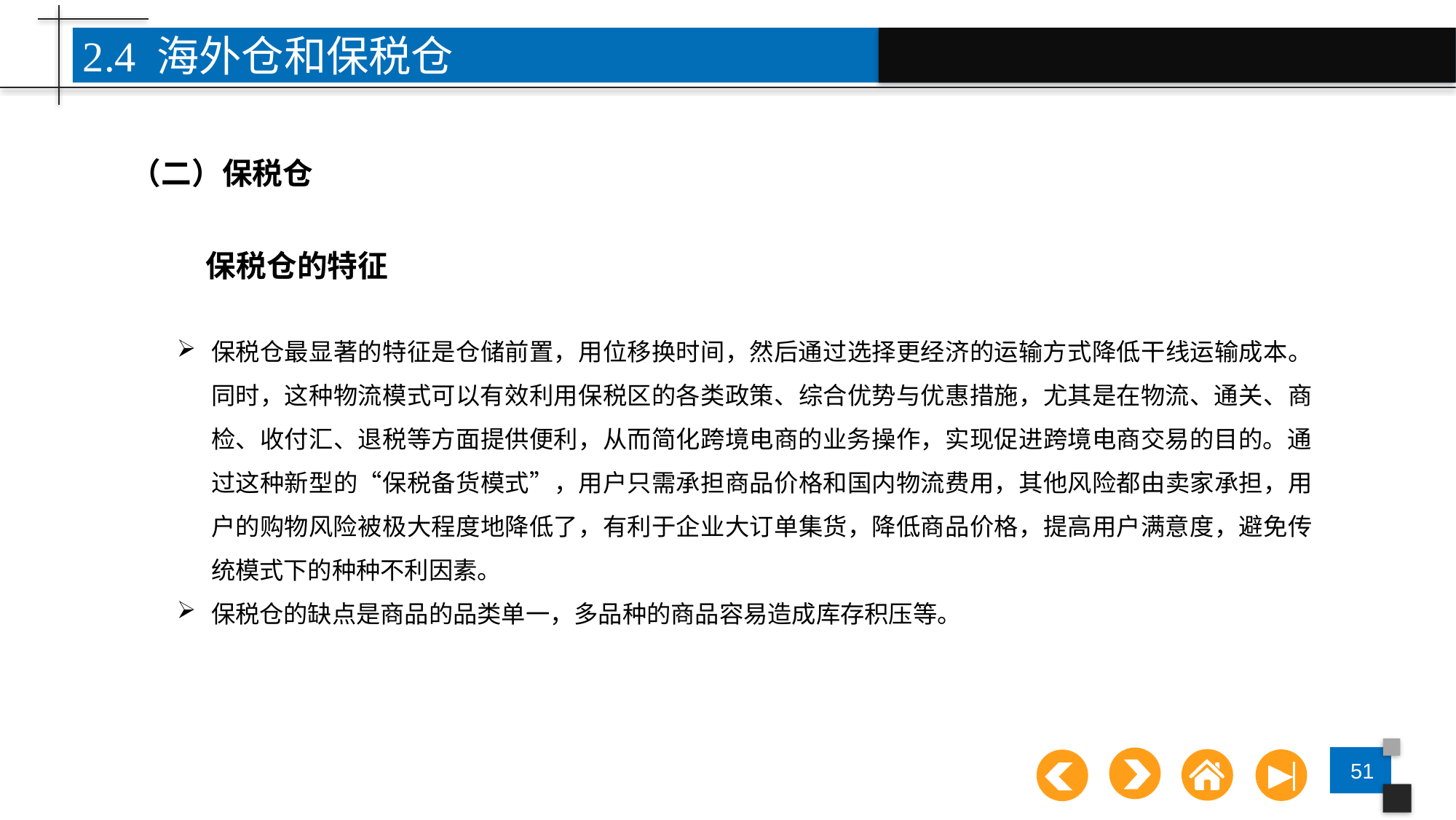

2.4 海外仓和保税仓
（二）保税仓
点击添加文本
保税仓的特征
保税仓最显著的特征是仓储前置，用位移换时间，然后通过选择更经济的运输方式降低干线运输成本。同时，这种物流模式可以有效利用保税区的各类政策、综合优势与优惠措施，尤其是在物流、通关、商检、收付汇、退税等方面提供便利，从而简化跨境电商的业务操作，实现促进跨境电商交易的目的。通过这种新型的“保税备货模式”，用户只需承担商品价格和国内物流费用，其他风险都由卖家承担，用户的购物风险被极大程度地降低了，有利于企业大订单集货，降低商品价格，提高用户满意度，避免传统模式下的种种不利因素。
保税仓的缺点是商品的品类单一，多品种的商品容易造成库存积压等。
点击添加文本
点击添加文本
点击添加文本